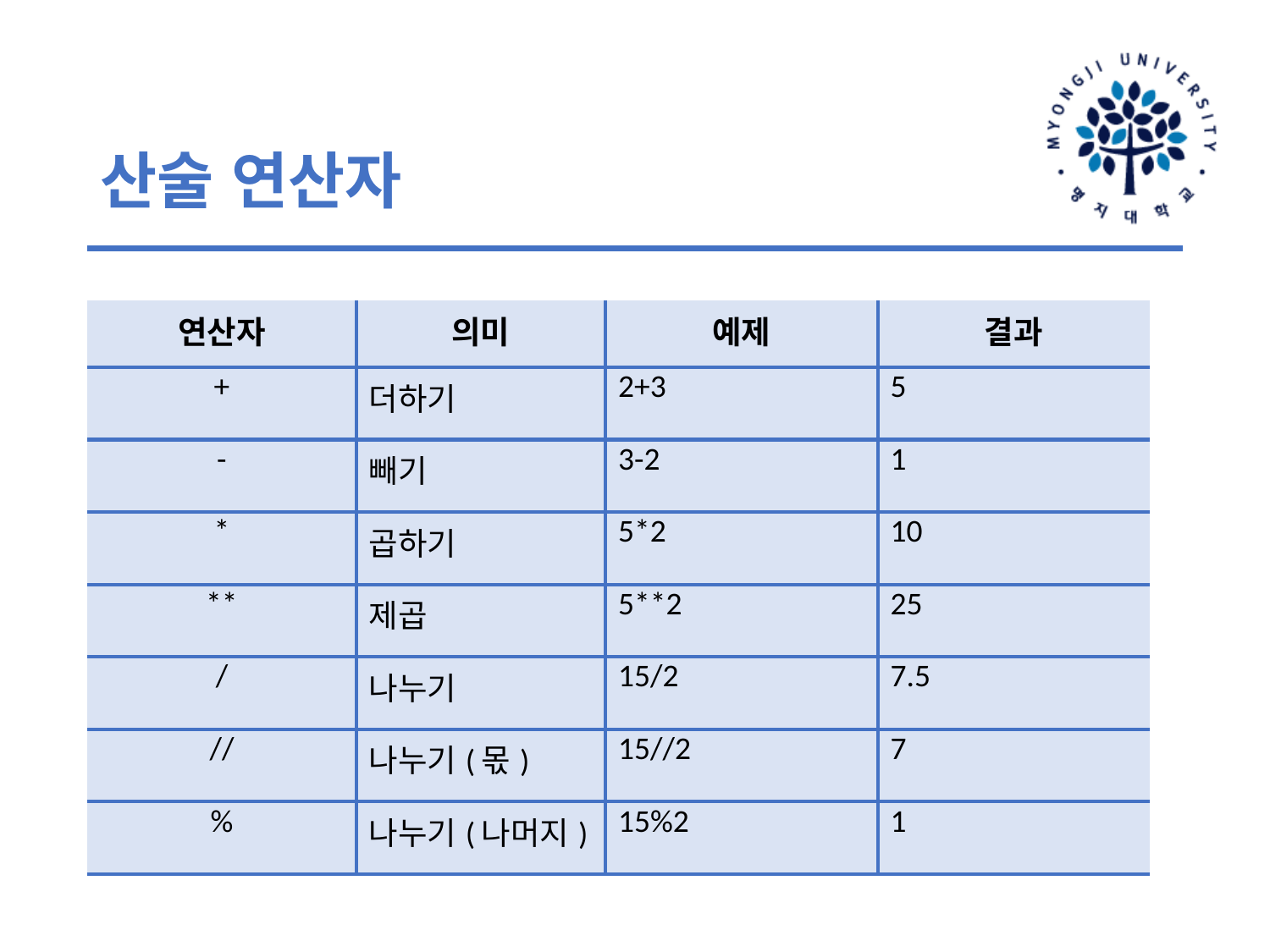

# 산술 연산자
| 연산자 | 의미 | 예제 | 결과 |
| --- | --- | --- | --- |
| + | 더하기 | 2+3 | 5 |
| - | 빼기 | 3-2 | 1 |
| \* | 곱하기 | 5\*2 | 10 |
| \*\* | 제곱 | 5\*\*2 | 25 |
| / | 나누기 | 15/2 | 7.5 |
| // | 나누기(몫) | 15//2 | 7 |
| % | 나누기(나머지) | 15%2 | 1 |